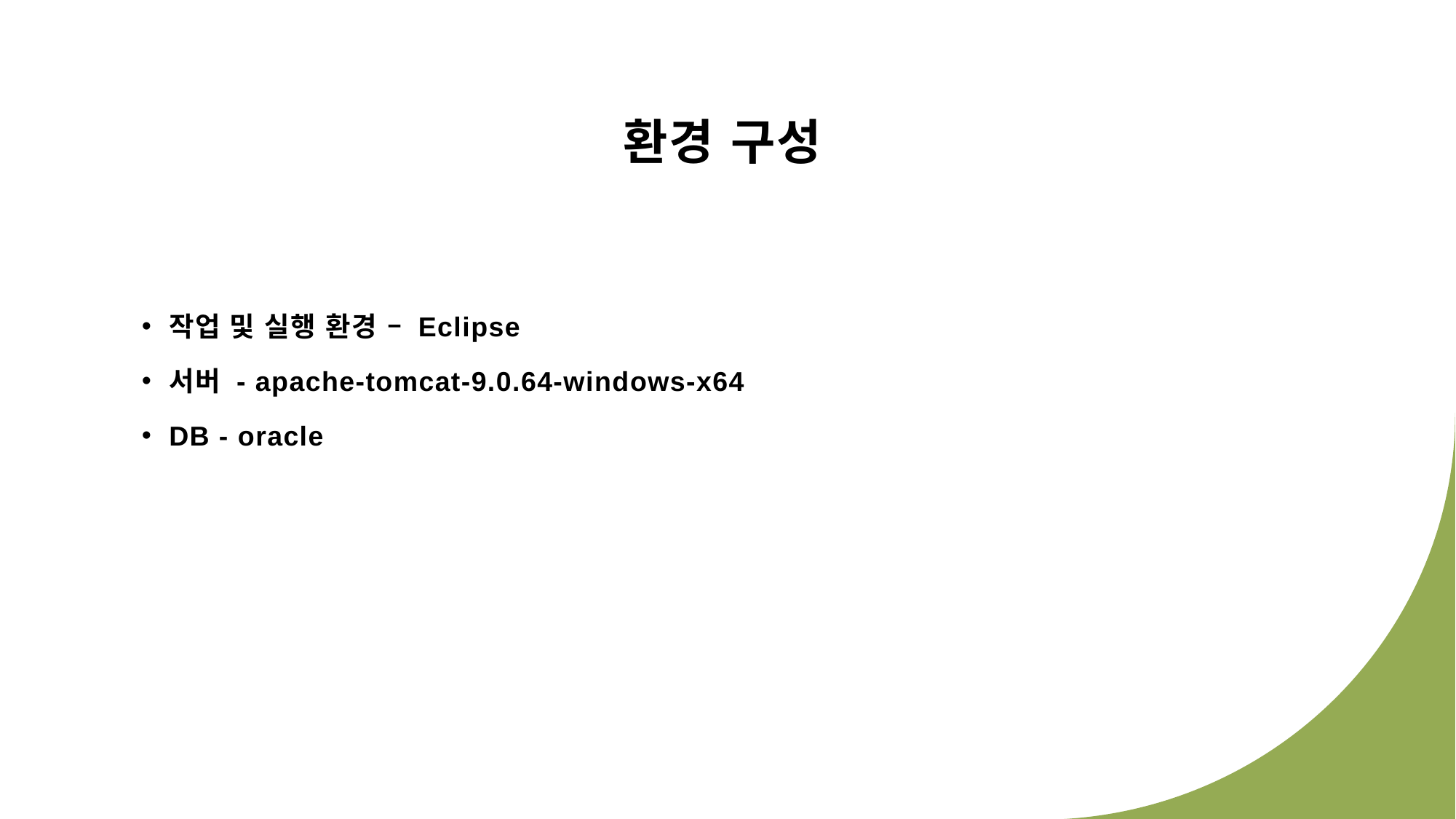

# 환경 구성
작업 및 실행 환경 – Eclipse
서버 - apache-tomcat-9.0.64-windows-x64
DB - oracle